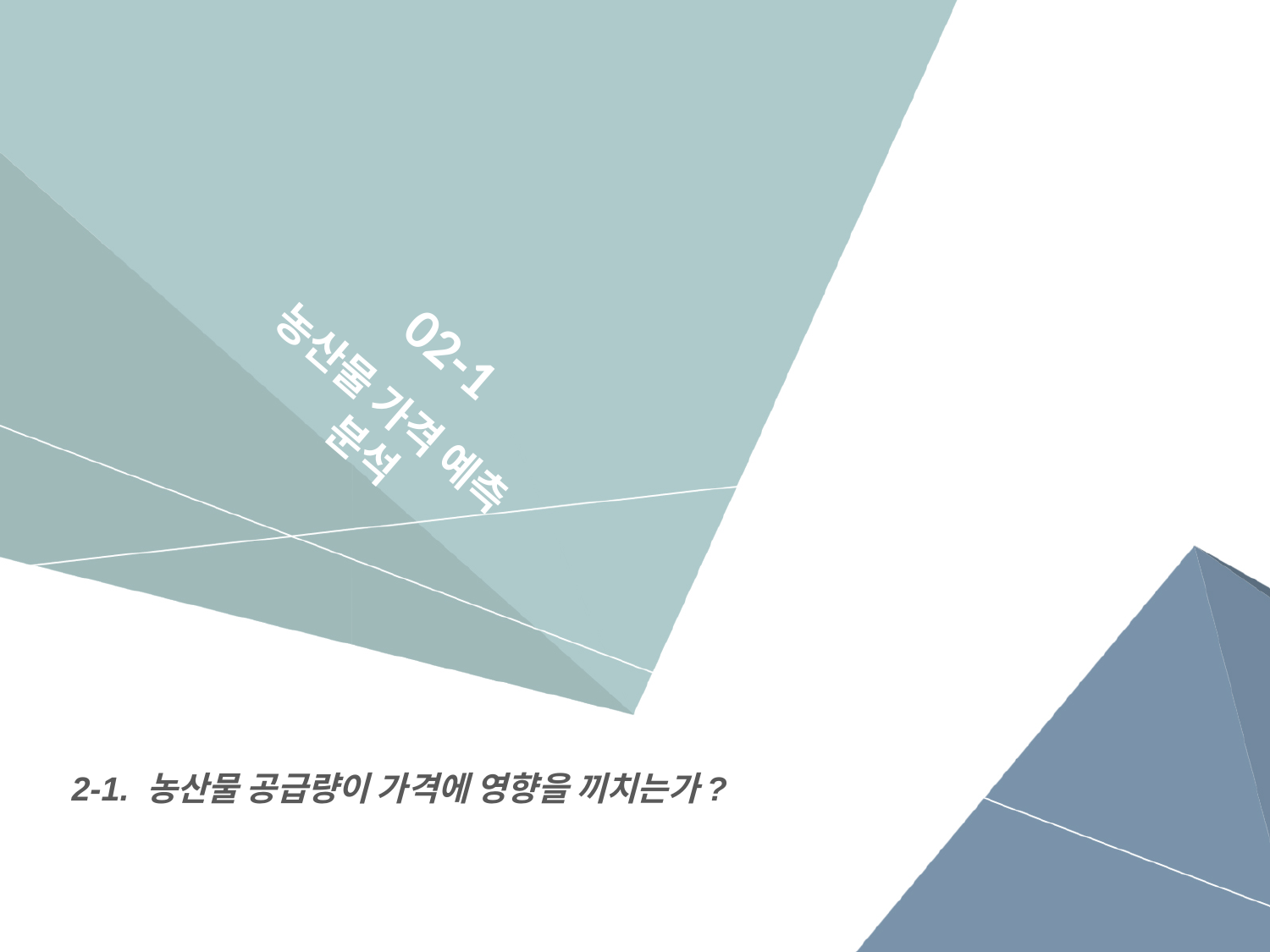

02-1
농산물 가격 예측
분석
2-1. 농산물 공급량이 가격에 영향을 끼치는가?
14